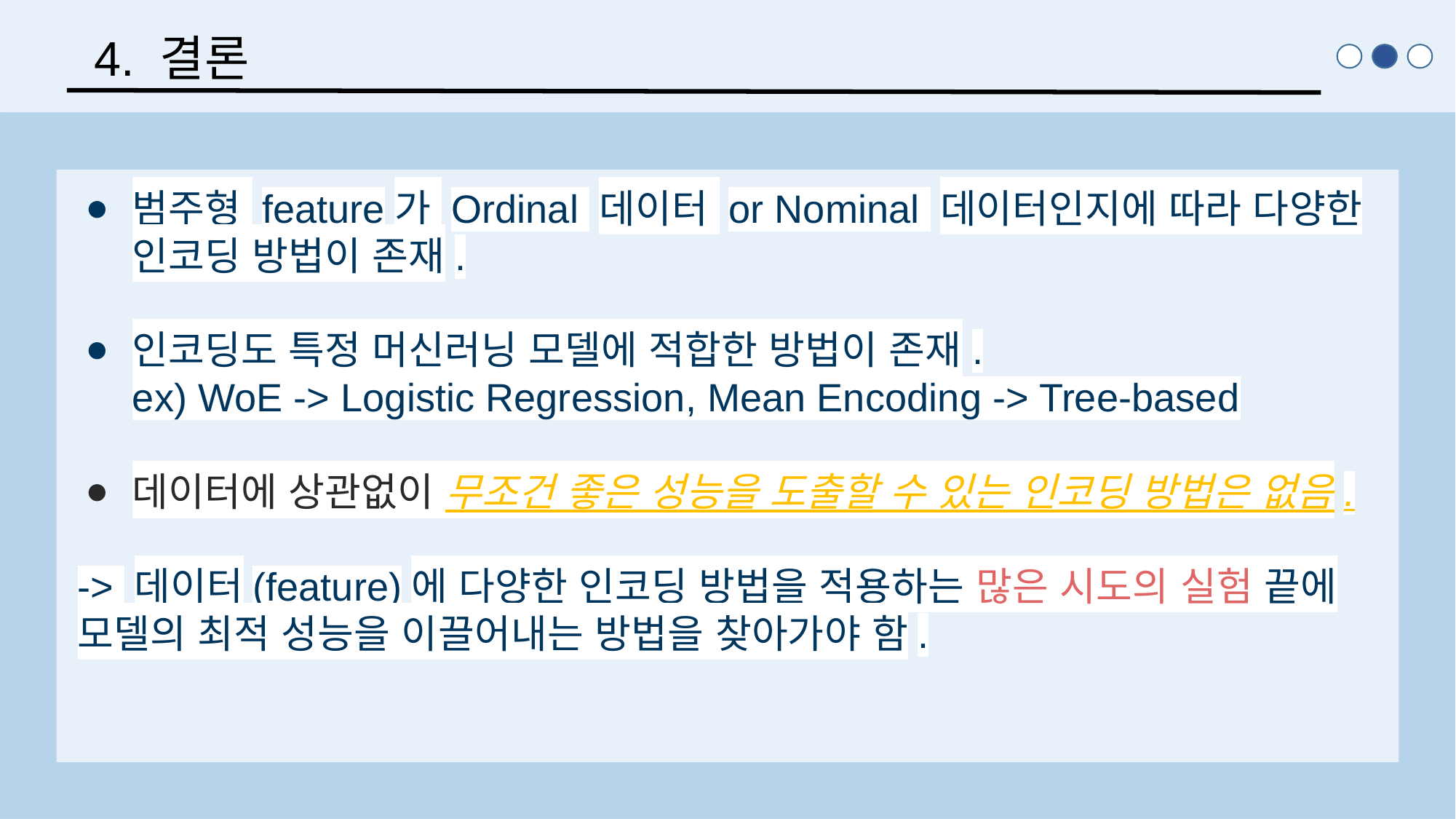

4. 결론

범주형 feature가 Ordinal 데이터 or Nominal 데이터인지에 따라 다양한 인코딩 방법이 존재.

인코딩도 특정 머신러닝 모델에 적합한 방법이 존재.
ex) WoE -> Logistic Regression, Mean Encoding -> Tree-based

데이터에 상관없이 무조건 좋은 성능을 도출할 수 있는 인코딩 방법은 없음.

-> 데이터(feature)에 다양한 인코딩 방법을 적용하는 많은 시도의 실험 끝에 모델의 최적 성능을 이끌어내는 방법을 찾아가야 함.